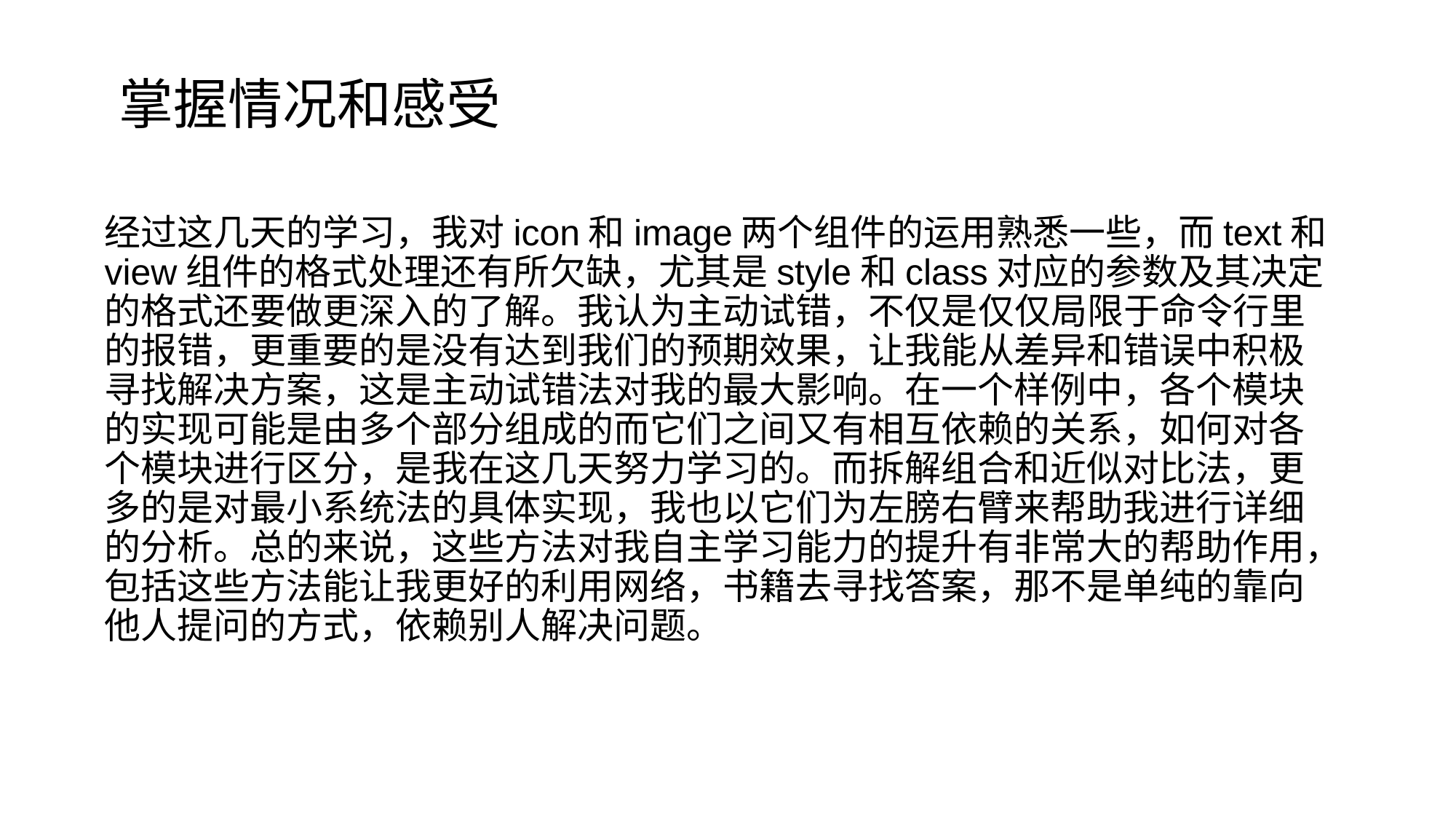

掌握情况和感受
经过这几天的学习，我对icon和image两个组件的运用熟悉一些，而text和view组件的格式处理还有所欠缺，尤其是style和class对应的参数及其决定的格式还要做更深入的了解。我认为主动试错，不仅是仅仅局限于命令行里的报错，更重要的是没有达到我们的预期效果，让我能从差异和错误中积极寻找解决方案，这是主动试错法对我的最大影响。在一个样例中，各个模块的实现可能是由多个部分组成的而它们之间又有相互依赖的关系，如何对各个模块进行区分，是我在这几天努力学习的。而拆解组合和近似对比法，更多的是对最小系统法的具体实现，我也以它们为左膀右臂来帮助我进行详细的分析。总的来说，这些方法对我自主学习能力的提升有非常大的帮助作用，包括这些方法能让我更好的利用网络，书籍去寻找答案，那不是单纯的靠向他人提问的方式，依赖别人解决问题。